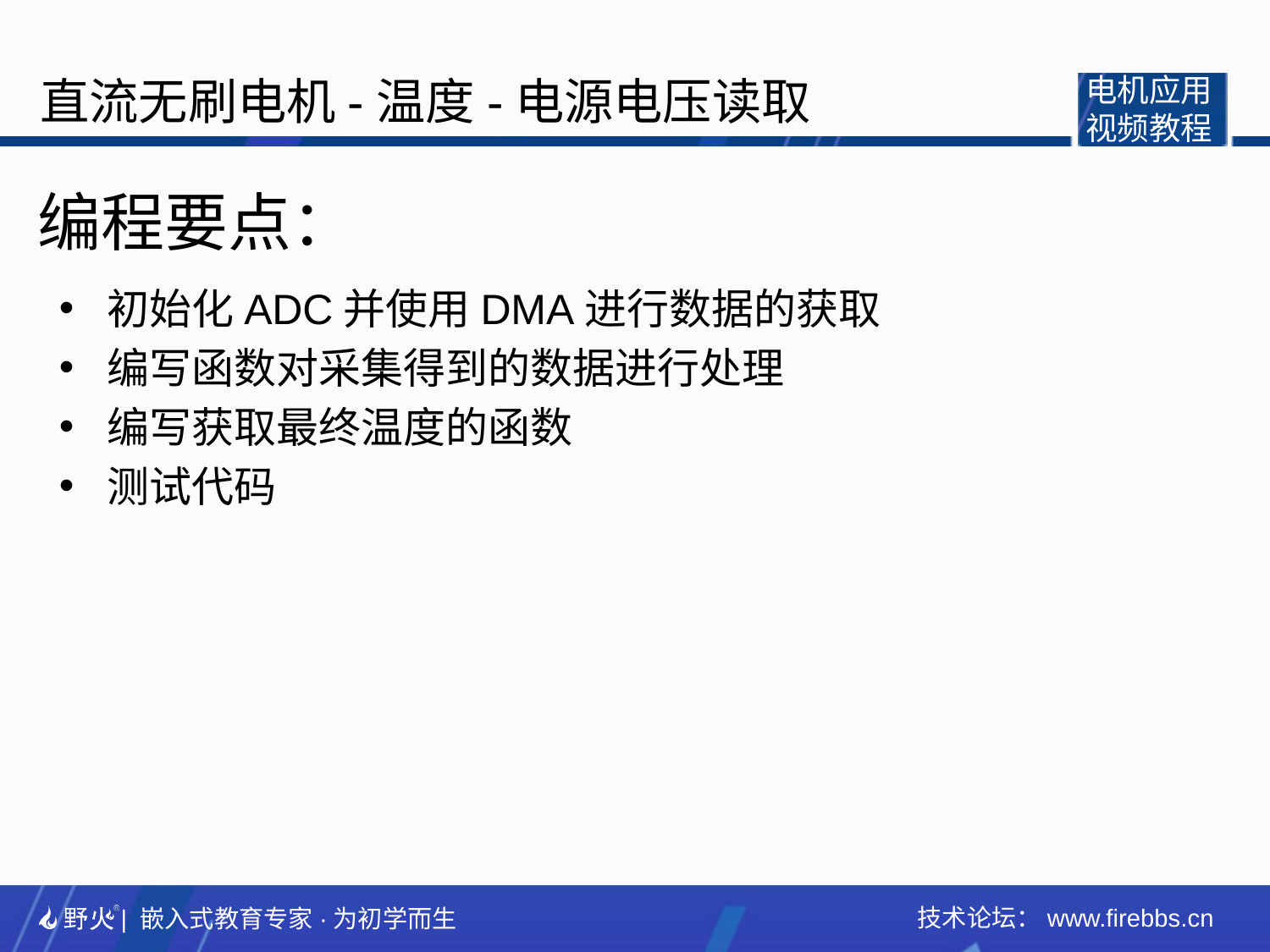

直流无刷电机-温度-电源电压读取
电机应用
视频教程
编程要点：

初始化ADC并使用DMA进行数据的获取
编写函数对采集得到的数据进行处理
编写获取最终温度的函数
测试代码